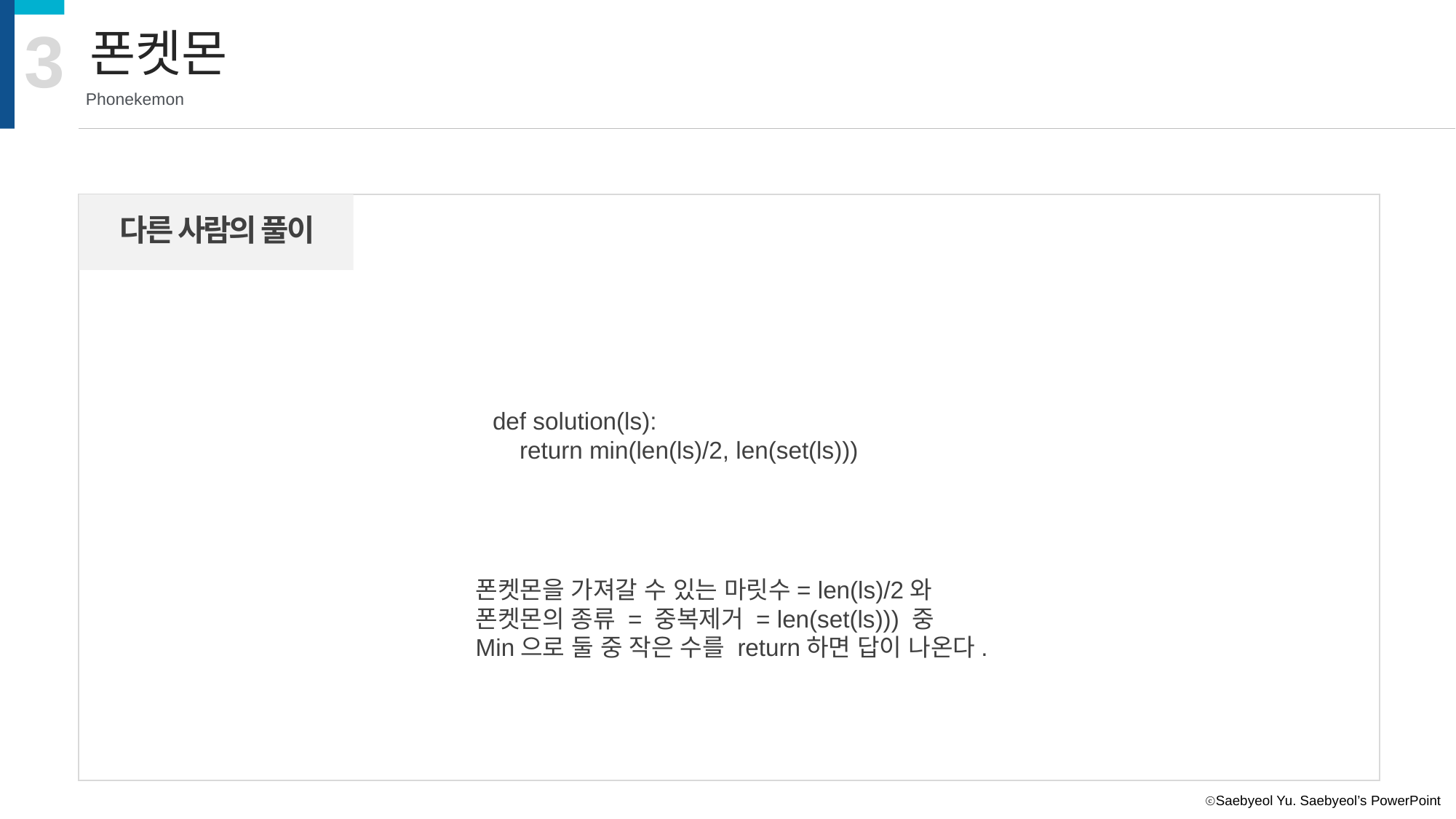

3
폰켓몬
Phonekemon

다른 사람의 풀이
def solution(ls):
    return min(len(ls)/2, len(set(ls)))
폰켓몬을 가져갈 수 있는 마릿수= len(ls)/2와
폰켓몬의 종류 = 중복제거 = len(set(ls))) 중
Min으로 둘 중 작은 수를 return하면 답이 나온다.